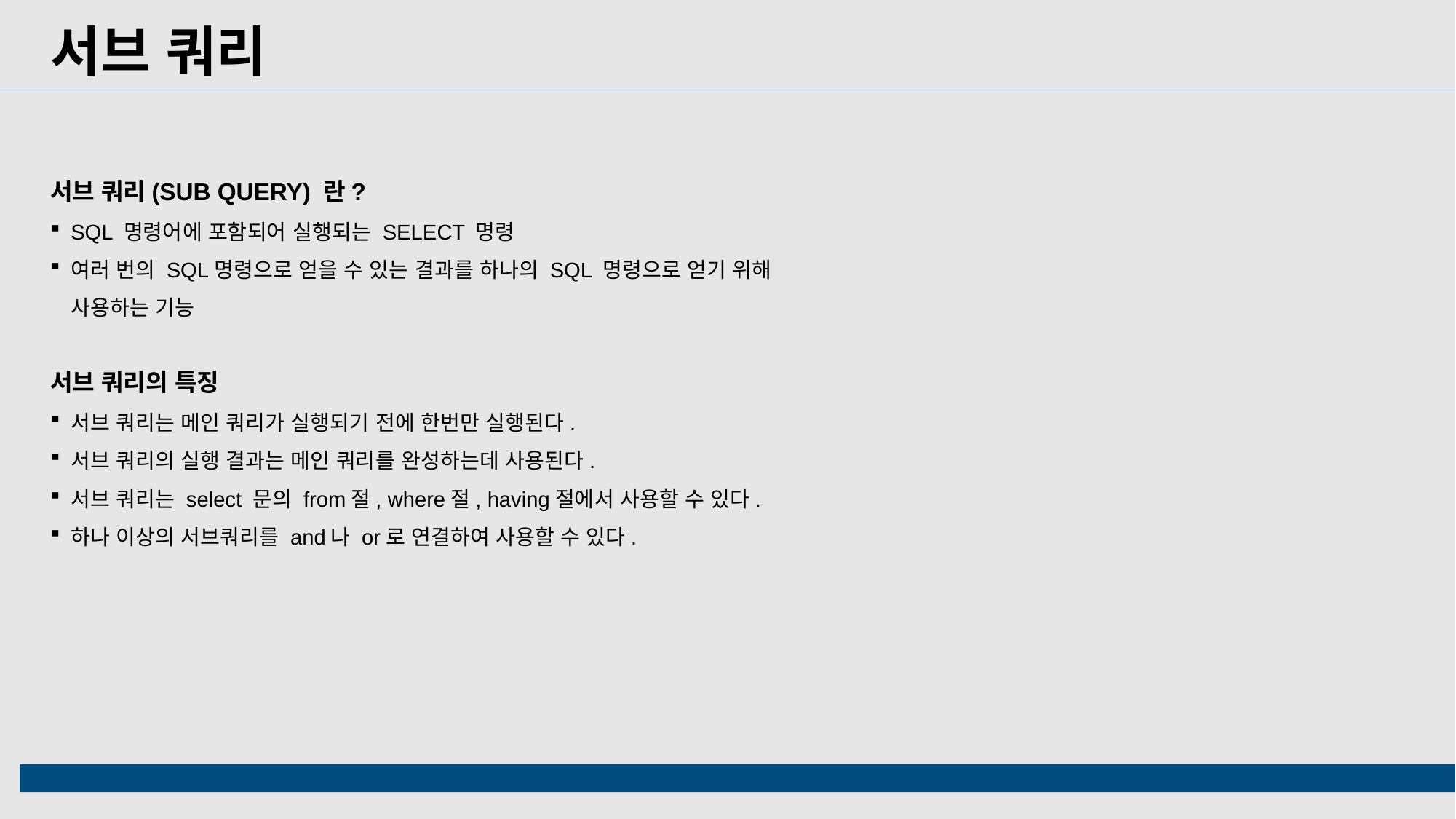

서브 쿼리
서브 쿼리(SUB QUERY) 란?
SQL 명령어에 포함되어 실행되는 SELECT 명령
여러 번의 SQL명령으로 얻을 수 있는 결과를 하나의 SQL 명령으로 얻기 위해 사용하는 기능

서브 쿼리의 특징
서브 쿼리는 메인 쿼리가 실행되기 전에 한번만 실행된다.
서브 쿼리의 실행 결과는 메인 쿼리를 완성하는데 사용된다.
서브 쿼리는 select 문의 from절, where절, having절에서 사용할 수 있다.
하나 이상의 서브쿼리를 and나 or로 연결하여 사용할 수 있다.